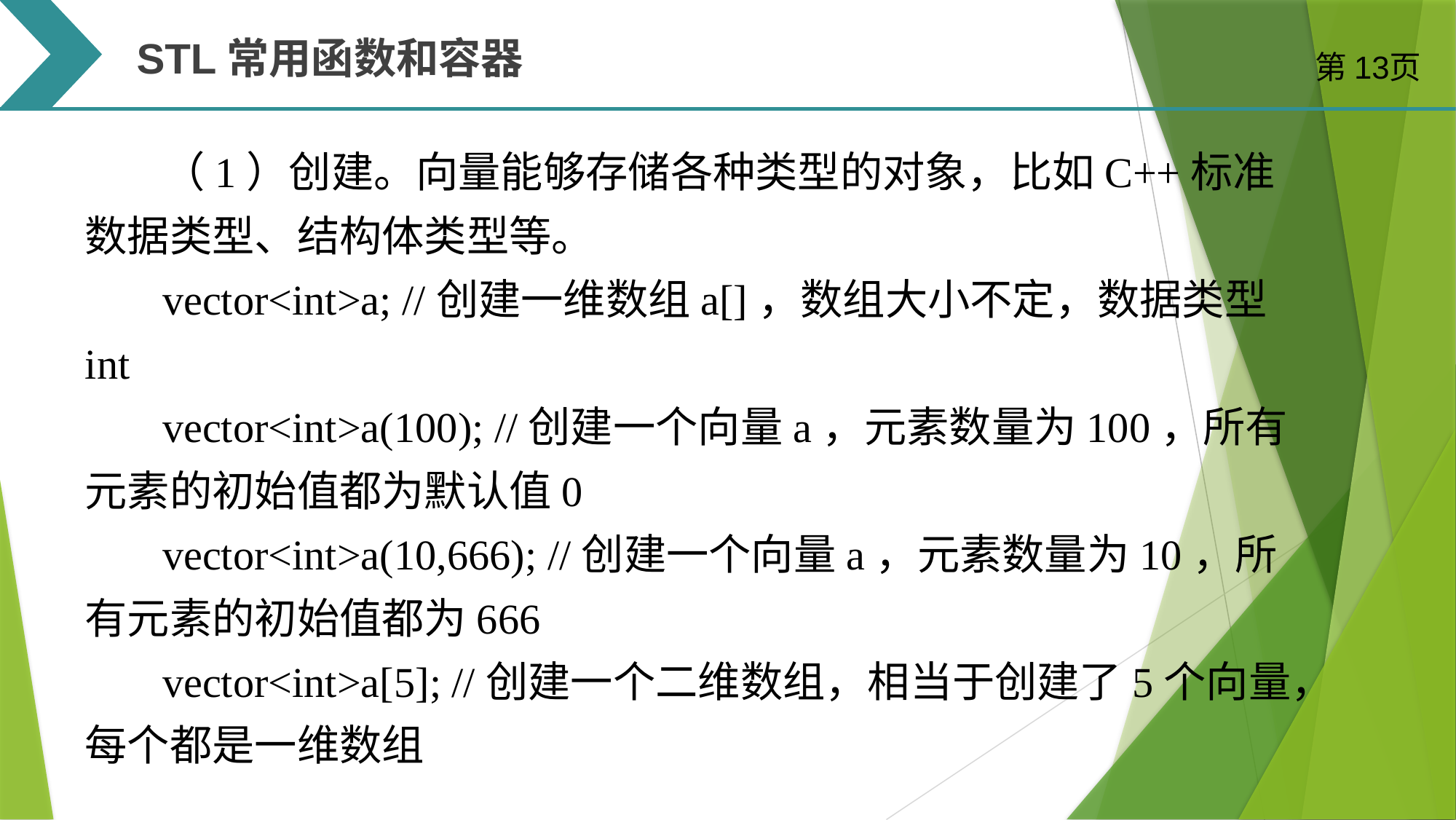

STL常用函数和容器
第13页
（1）创建。向量能够存储各种类型的对象，比如C++标准数据类型、结构体类型等。
vector<int>a; //创建一维数组a[]，数组大小不定，数据类型int
vector<int>a(100); //创建一个向量a，元素数量为100，所有元素的初始值都为默认值0
vector<int>a(10,666); //创建一个向量a，元素数量为10，所有元素的初始值都为666
vector<int>a[5]; //创建一个二维数组，相当于创建了5个向量，每个都是一维数组